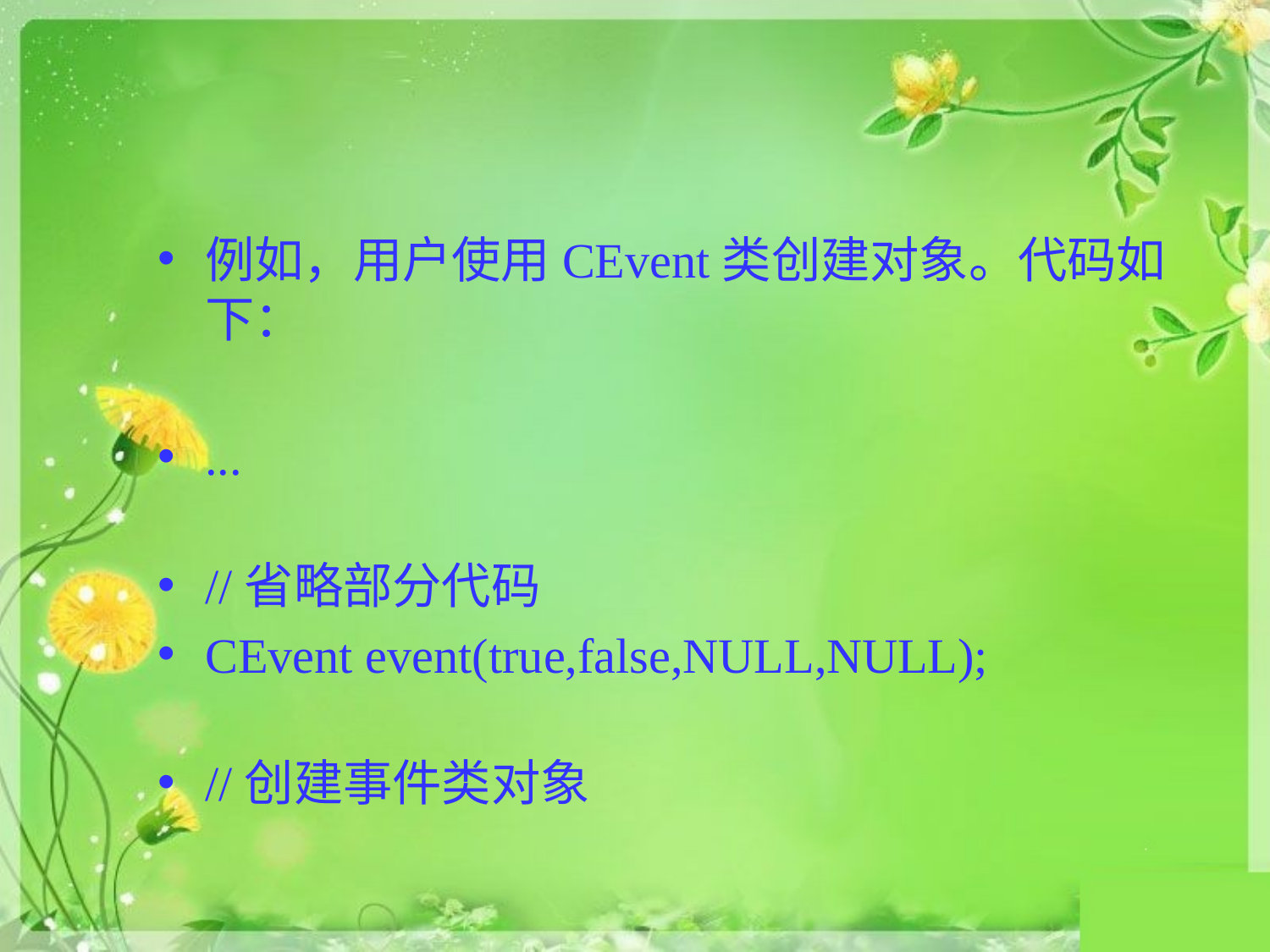

#
例如，用户使用CEvent类创建对象。代码如下：

...
//省略部分代码
CEvent event(true,false,NULL,NULL);
//创建事件类对象